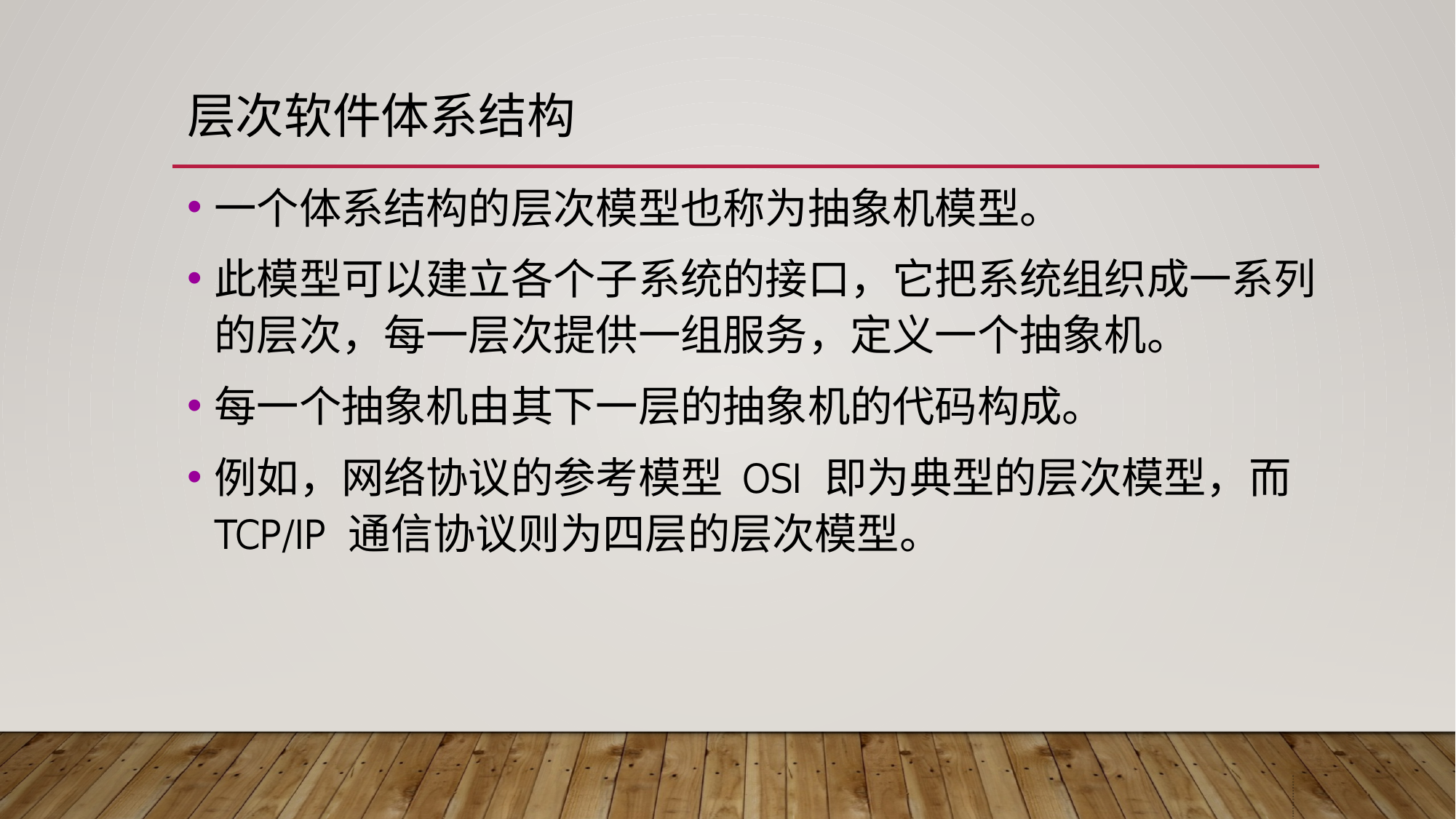

# 层次软件体系结构
一个体系结构的层次模型也称为抽象机模型。
此模型可以建立各个子系统的接口，它把系统组织成一系列的层次，每一层次提供一组服务，定义一个抽象机。
每一个抽象机由其下一层的抽象机的代码构成。
例如，网络协议的参考模型 OSI 即为典型的层次模型，而TCP/IP 通信协议则为四层的层次模型。
想乏割贤皖肯揣蔫剑海惭屁轨喜驶东闷鞭烧搂程凰汉宴琐傅函垂釜腥操兴软件体系结构软件体系结构